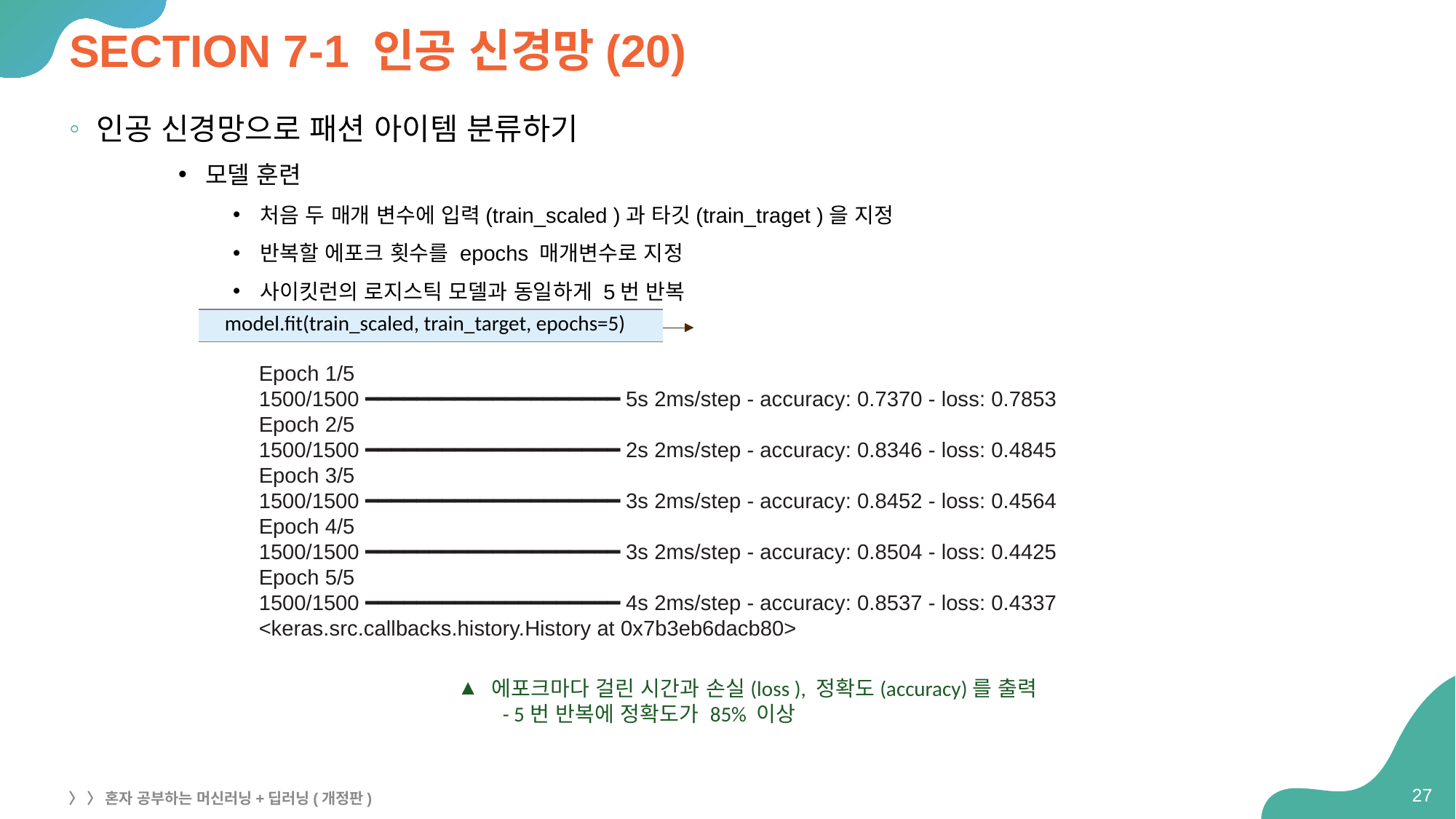

# SECTION 7-1 인공 신경망(20)
인공 신경망으로 패션 아이템 분류하기
모델 훈련
처음 두 매개 변수에 입력(train_scaled )과 타깃(train_traget )을 지정
반복할 에포크 횟수를 epochs 매개변수로 지정
사이킷런의 로지스틱 모델과 동일하게 5번 반복
| model.fit(train\_scaled, train\_target, epochs=5) |
| --- |
Epoch 1/5
1500/1500 ━━━━━━━━━━━━━━━━━━━━ 5s 2ms/step - accuracy: 0.7370 - loss: 0.7853
Epoch 2/5
1500/1500 ━━━━━━━━━━━━━━━━━━━━ 2s 2ms/step - accuracy: 0.8346 - loss: 0.4845
Epoch 3/5
1500/1500 ━━━━━━━━━━━━━━━━━━━━ 3s 2ms/step - accuracy: 0.8452 - loss: 0.4564
Epoch 4/5
1500/1500 ━━━━━━━━━━━━━━━━━━━━ 3s 2ms/step - accuracy: 0.8504 - loss: 0.4425
Epoch 5/5
1500/1500 ━━━━━━━━━━━━━━━━━━━━ 4s 2ms/step - accuracy: 0.8537 - loss: 0.4337
<keras.src.callbacks.history.History at 0x7b3eb6dacb80>
에포크마다 걸린 시간과 손실(loss ), 정확도(accuracy)를 출력
 - 5번 반복에 정확도가 85% 이상
27
〉 〉 혼자 공부하는 머신러닝+딥러닝(개정판)